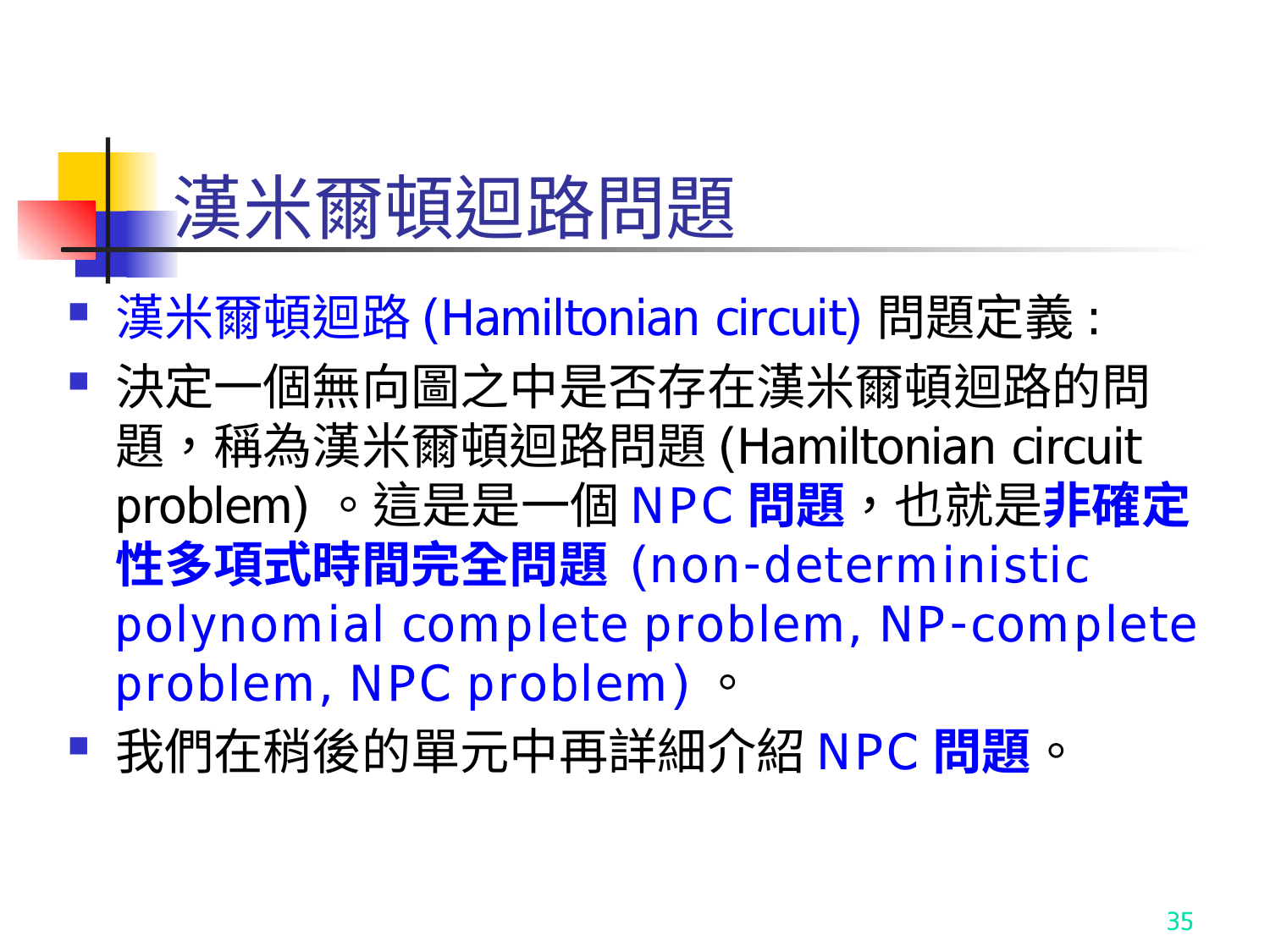

# 漢米爾頓迴路問題
漢米爾頓迴路(Hamiltonian circuit)問題定義:
決定一個無向圖之中是否存在漢米爾頓迴路的問題，稱為漢米爾頓迴路問題(Hamiltonian circuit problem)。這是是一個NPC問題，也就是非確定性多項式時間完全問題 (non-deterministic polynomial complete problem, NP-complete problem, NPC problem)。
我們在稍後的單元中再詳細介紹NPC問題。

35